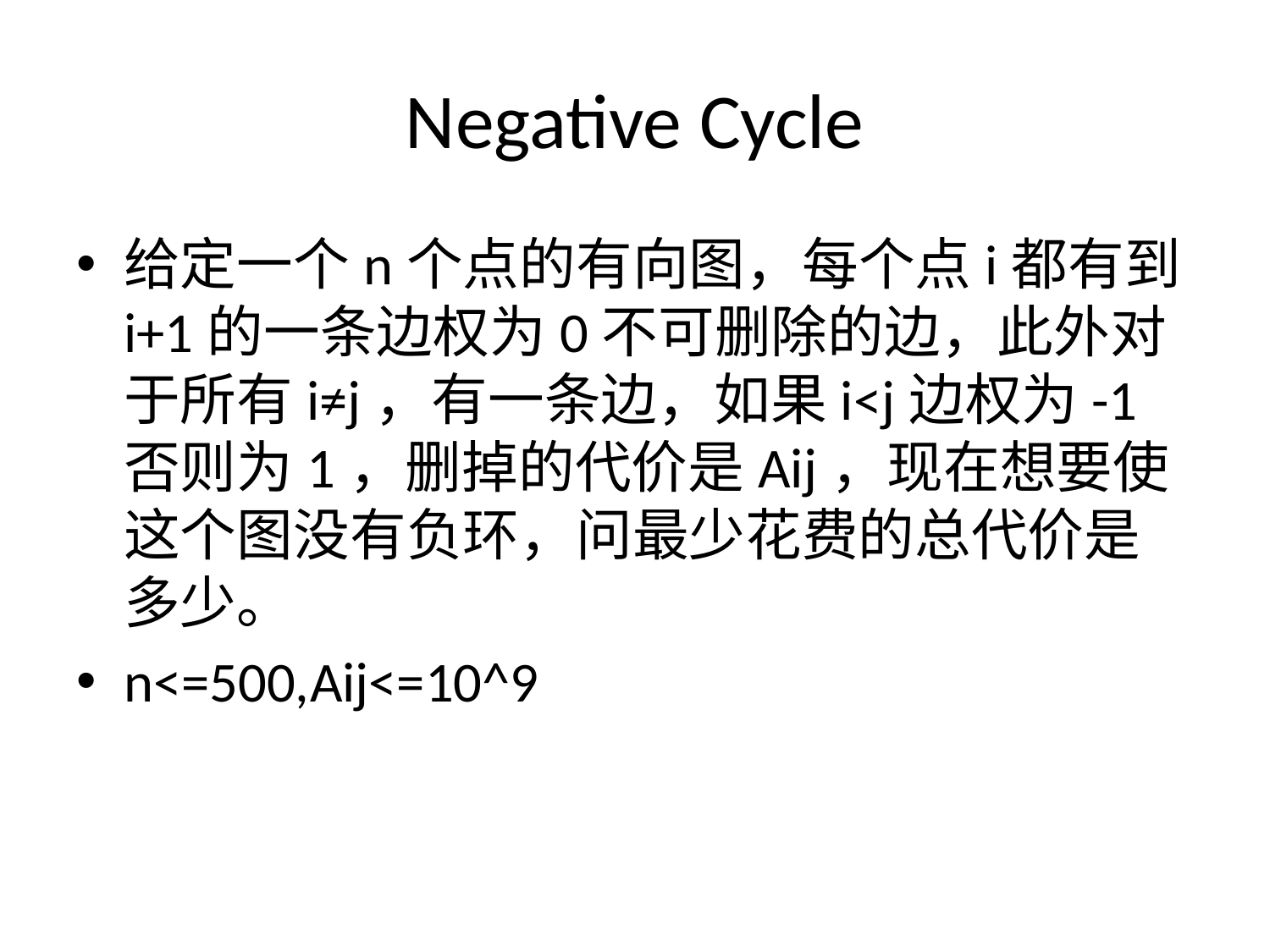

# Negative Cycle
给定一个n个点的有向图，每个点i都有到i+1的一条边权为0不可删除的边，此外对于所有i≠j，有一条边，如果i<j边权为-1否则为1，删掉的代价是Aij，现在想要使这个图没有负环，问最少花费的总代价是多少。
n<=500,Aij<=10^9